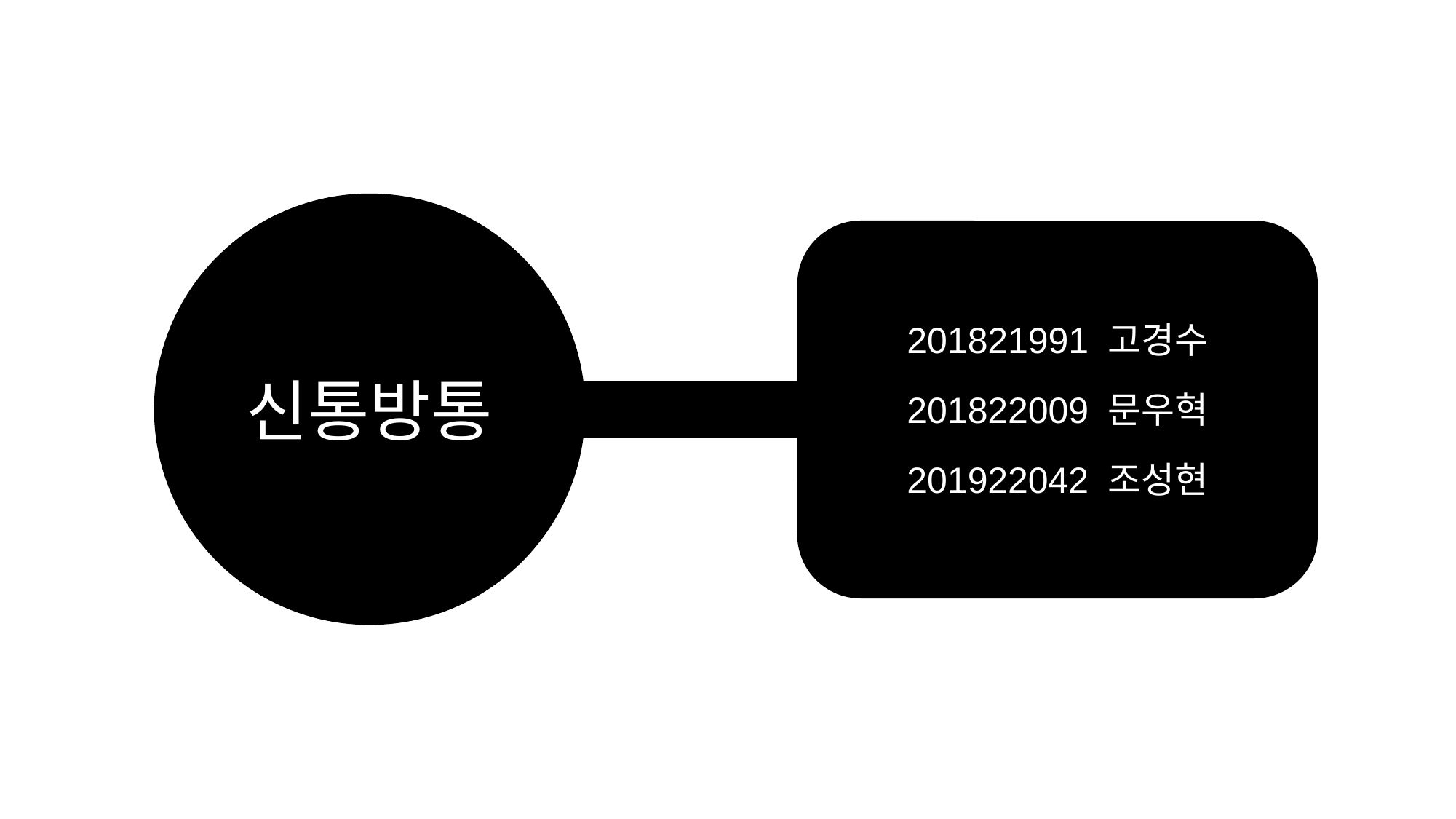

201821991 고경수
신통방통

201822009 문우혁
201922042 조성현